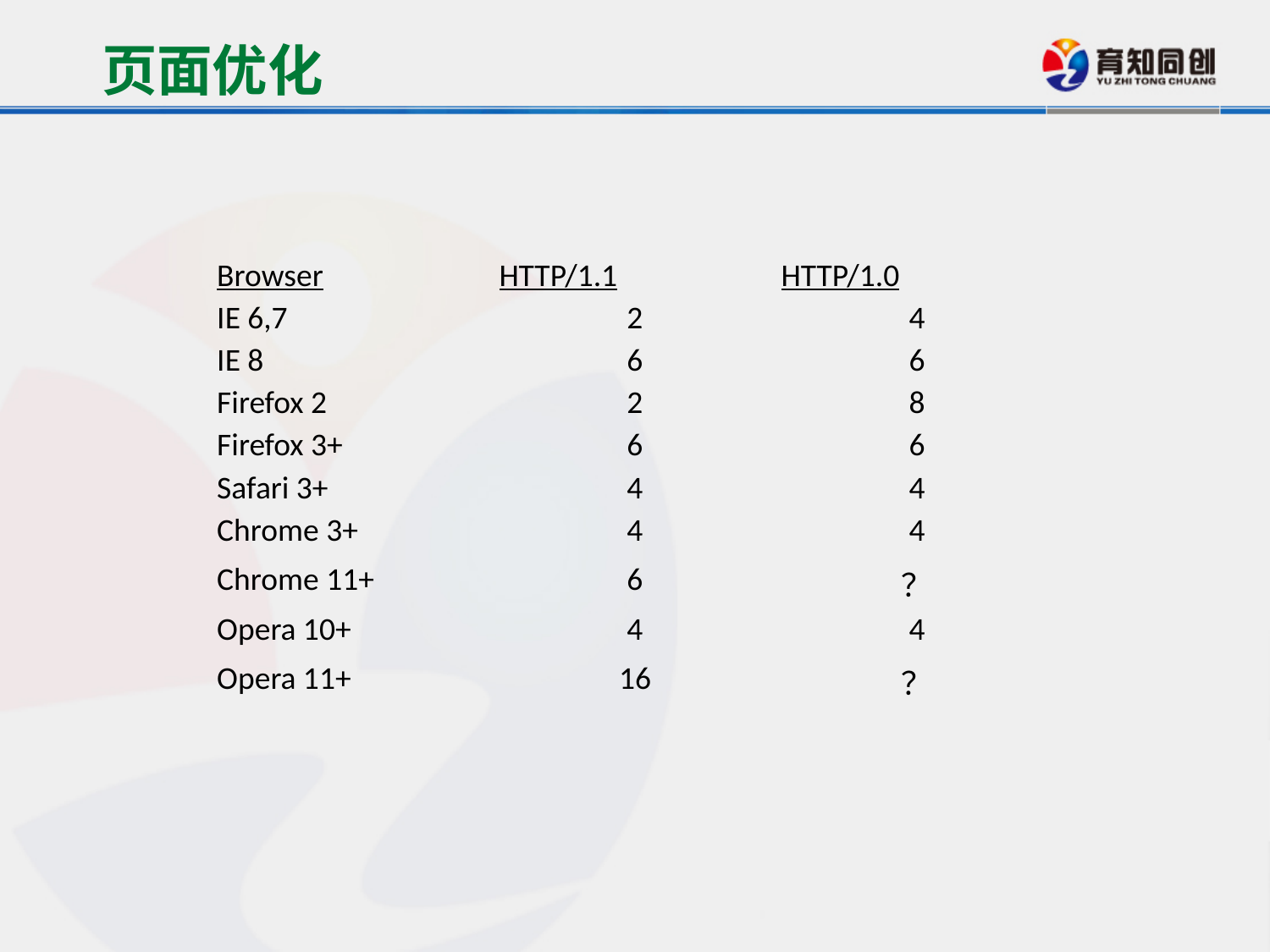

页面优化

| Browser | HTTP/1.1 | HTTP/1.0 |
| --- | --- | --- |
| IE 6,7 | 2 | 4 |
| IE 8 | 6 | 6 |
| Firefox 2 | 2 | 8 |
| Firefox 3+ | 6 | 6 |
| Safari 3+ | 4 | 4 |
| Chrome 3+ | 4 | 4 |
| Chrome 11+ | 6 | ？ |
| Opera 10+ | 4 | 4 |
| Opera 11+ | 16 | ？ |